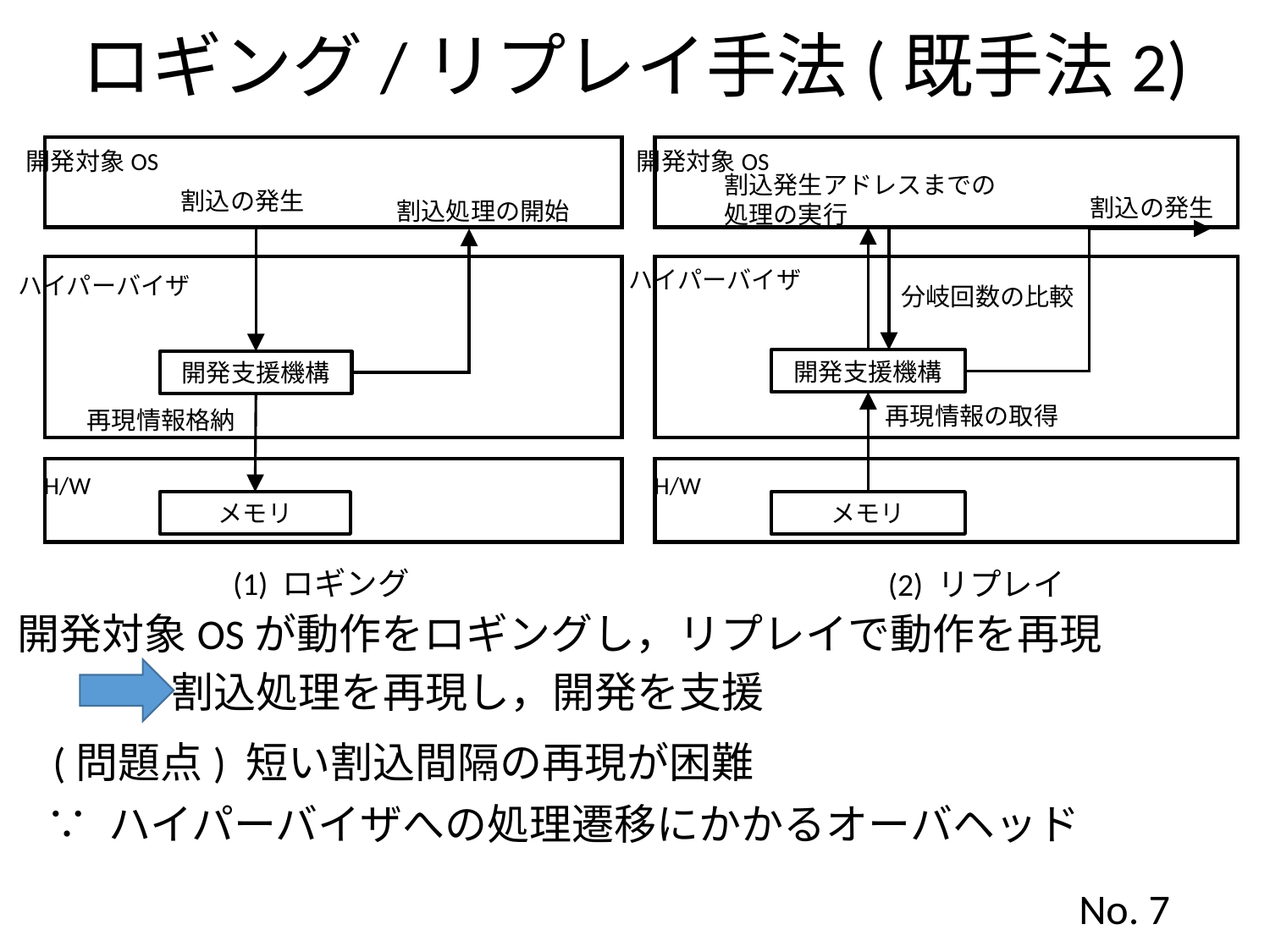

ロギング/リプレイ手法(既手法2)

開発対象OS
割込の発生
割込処理の開始

ハイパーバイザ
開発支援機構
再現情報格納

H/W
メモリ
(1) ロギング

開発対象OS
割込発生アドレスまでの
処理の実行
割込の発生

ハイパーバイザ
分岐回数の比較
開発支援機構
再現情報の取得

H/W
メモリ
(2) リプレイ
開発対象OSが動作をロギングし，リプレイで動作を再現

割込処理を再現し，開発を支援
(問題点) 短い割込間隔の再現が困難
∵ ハイパーバイザへの処理遷移にかかるオーバヘッド
No. 7